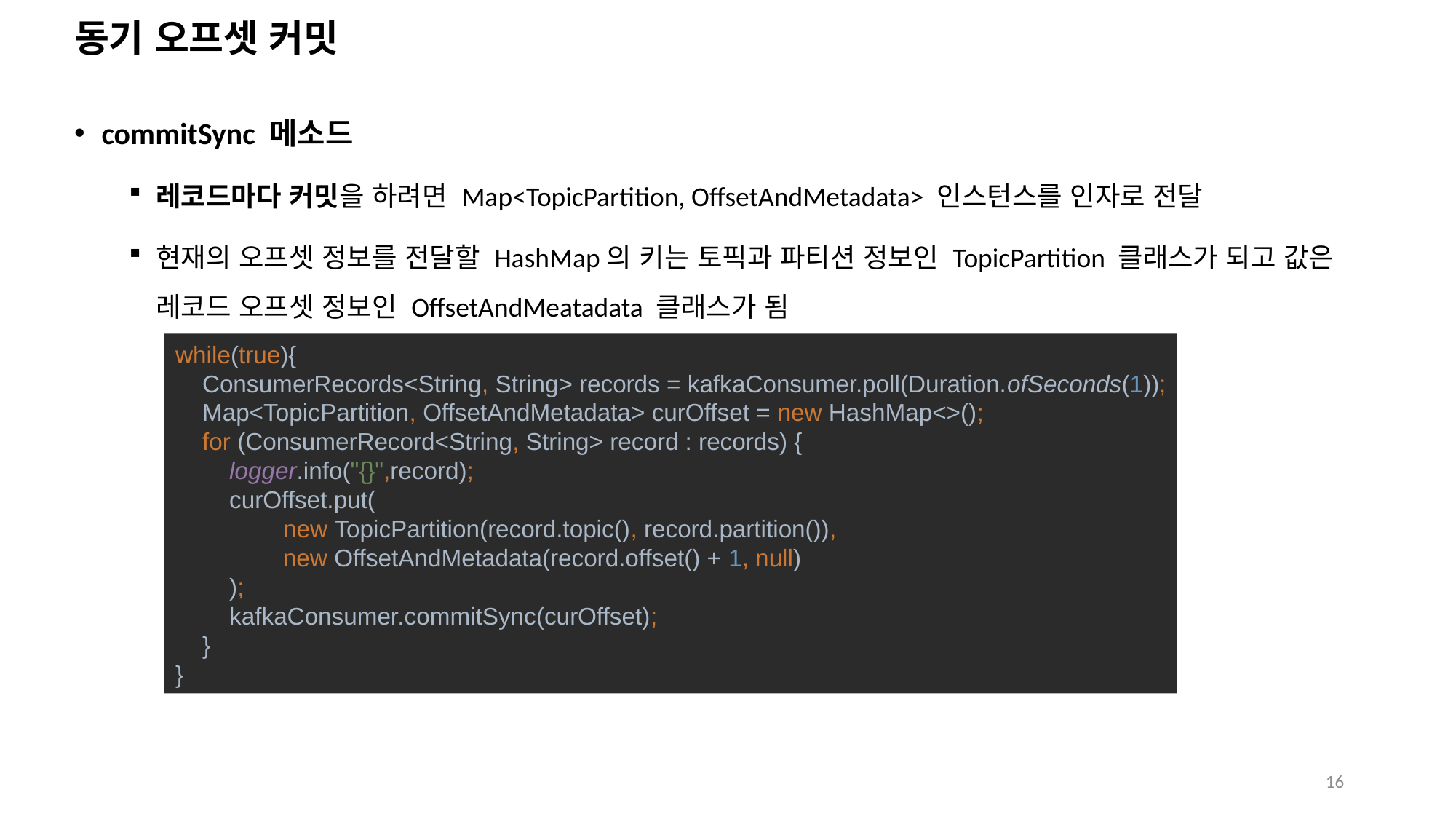

# 동기 오프셋 커밋
commitSync 메소드
레코드마다 커밋을 하려면 Map<TopicPartition, OffsetAndMetadata> 인스턴스를 인자로 전달
현재의 오프셋 정보를 전달할 HashMap의 키는 토픽과 파티션 정보인 TopicPartition 클래스가 되고 값은 레코드 오프셋 정보인 OffsetAndMeatadata 클래스가 됨

while(true){
    ConsumerRecords<String, String> records = kafkaConsumer.poll(Duration.ofSeconds(1));
    Map<TopicPartition, OffsetAndMetadata> curOffset = new HashMap<>();
    for (ConsumerRecord<String, String> record : records) {
        logger.info("{}",record);
        curOffset.put(
                new TopicPartition(record.topic(), record.partition()),
                new OffsetAndMetadata(record.offset() + 1, null)
        );
        kafkaConsumer.commitSync(curOffset);
    }
}
16